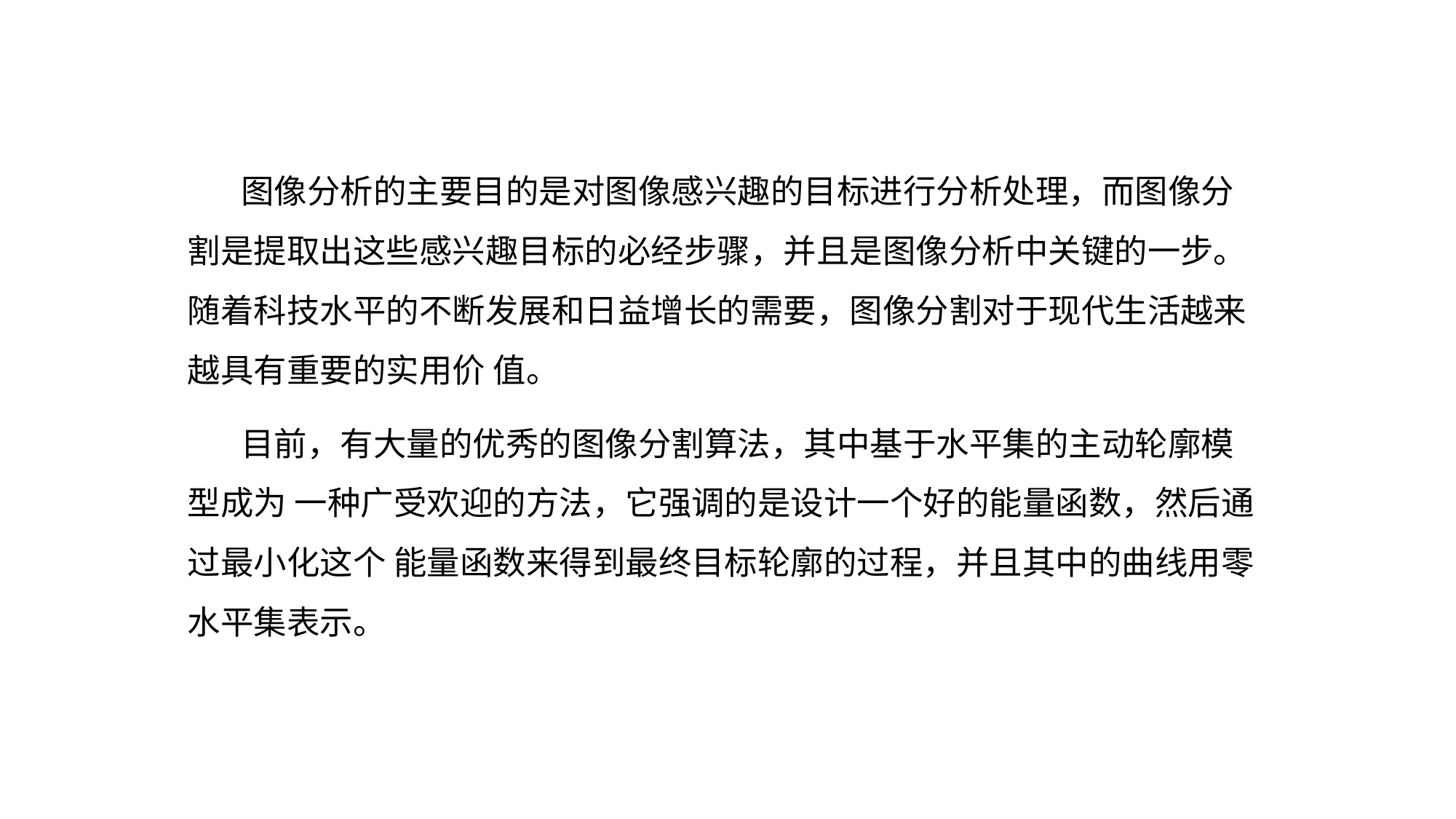

图像分析的主要目的是对图像感兴趣的目标进行分析处理，而图像分割是提取出这些感兴趣目标的必经步骤，并且是图像分析中关键的一步。随着科技水平的不断发展和日益增长的需要，图像分割对于现代生活越来越具有重要的实用价 值。
目前，有大量的优秀的图像分割算法，其中基于水平集的主动轮廓模型成为 一种广受欢迎的方法，它强调的是设计一个好的能量函数，然后通过最小化这个 能量函数来得到最终目标轮廓的过程，并且其中的曲线用零水平集表示。